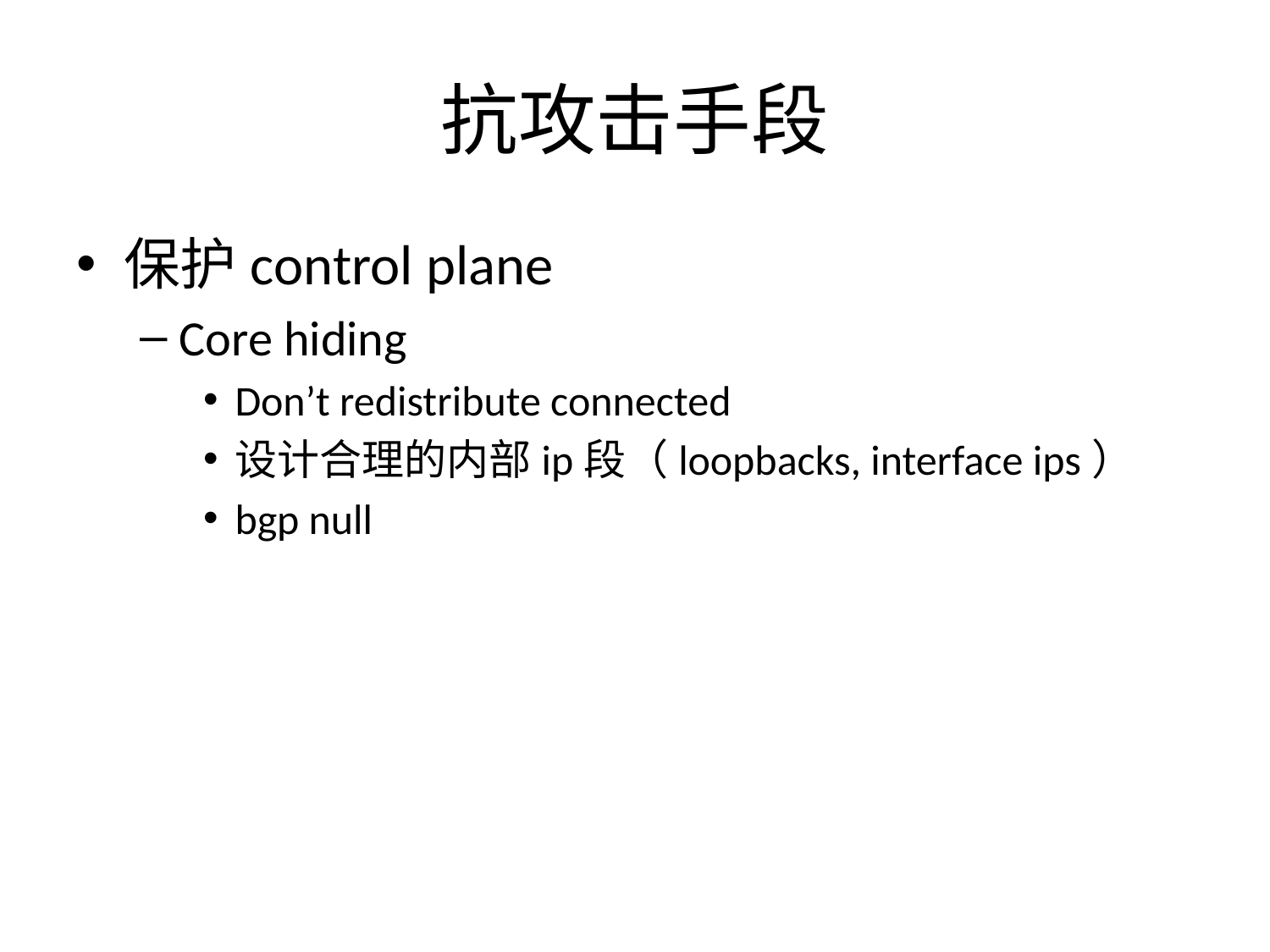

# 抗攻击手段
保护control plane
Core hiding
Don’t redistribute connected
设计合理的内部ip段（loopbacks, interface ips）
bgp null